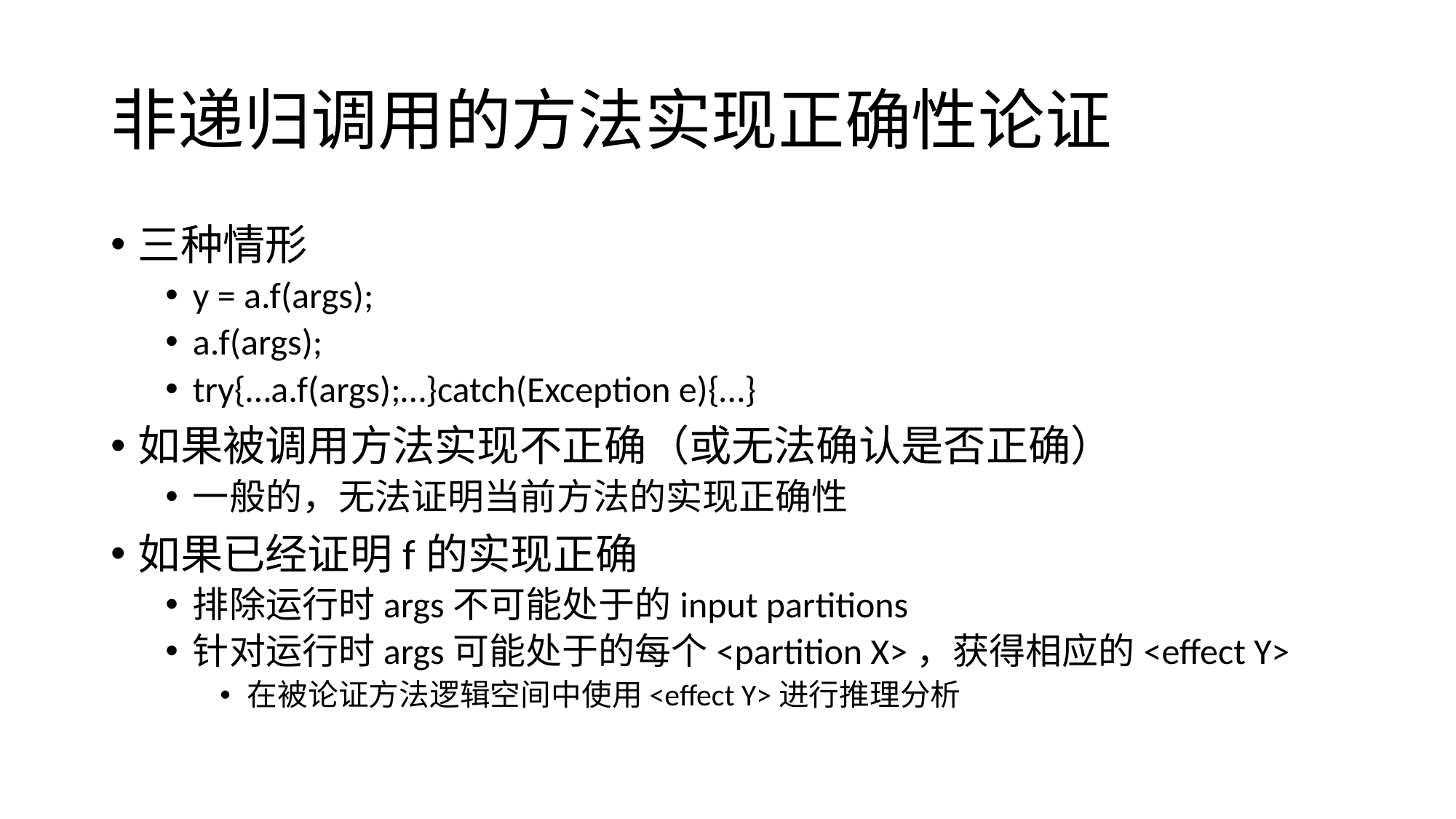

# 非递归调用的方法实现正确性论证
三种情形
y = a.f(args);
a.f(args);
try{…a.f(args);…}catch(Exception e){…}
如果被调用方法实现不正确（或无法确认是否正确）
一般的，无法证明当前方法的实现正确性
如果已经证明f的实现正确
排除运行时args不可能处于的input partitions
针对运行时args可能处于的每个<partition X>，获得相应的<effect Y>
在被论证方法逻辑空间中使用<effect Y>进行推理分析